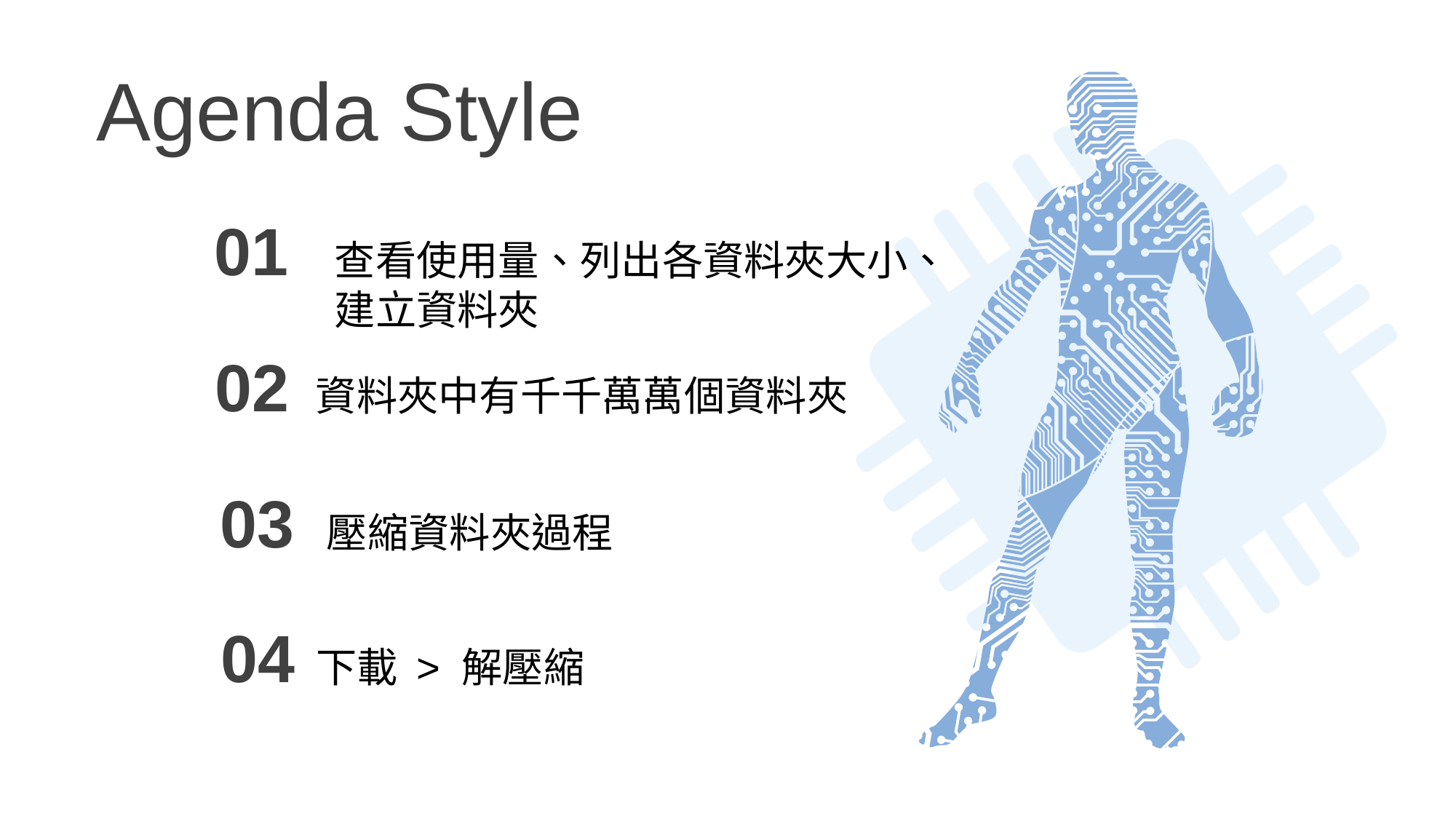

Agenda Style

01
查看使用量、列出各資料夾大小、
建立資料夾
02
資料夾中有千千萬萬個資料夾
03
壓縮資料夾過程
04
下載 > 解壓縮